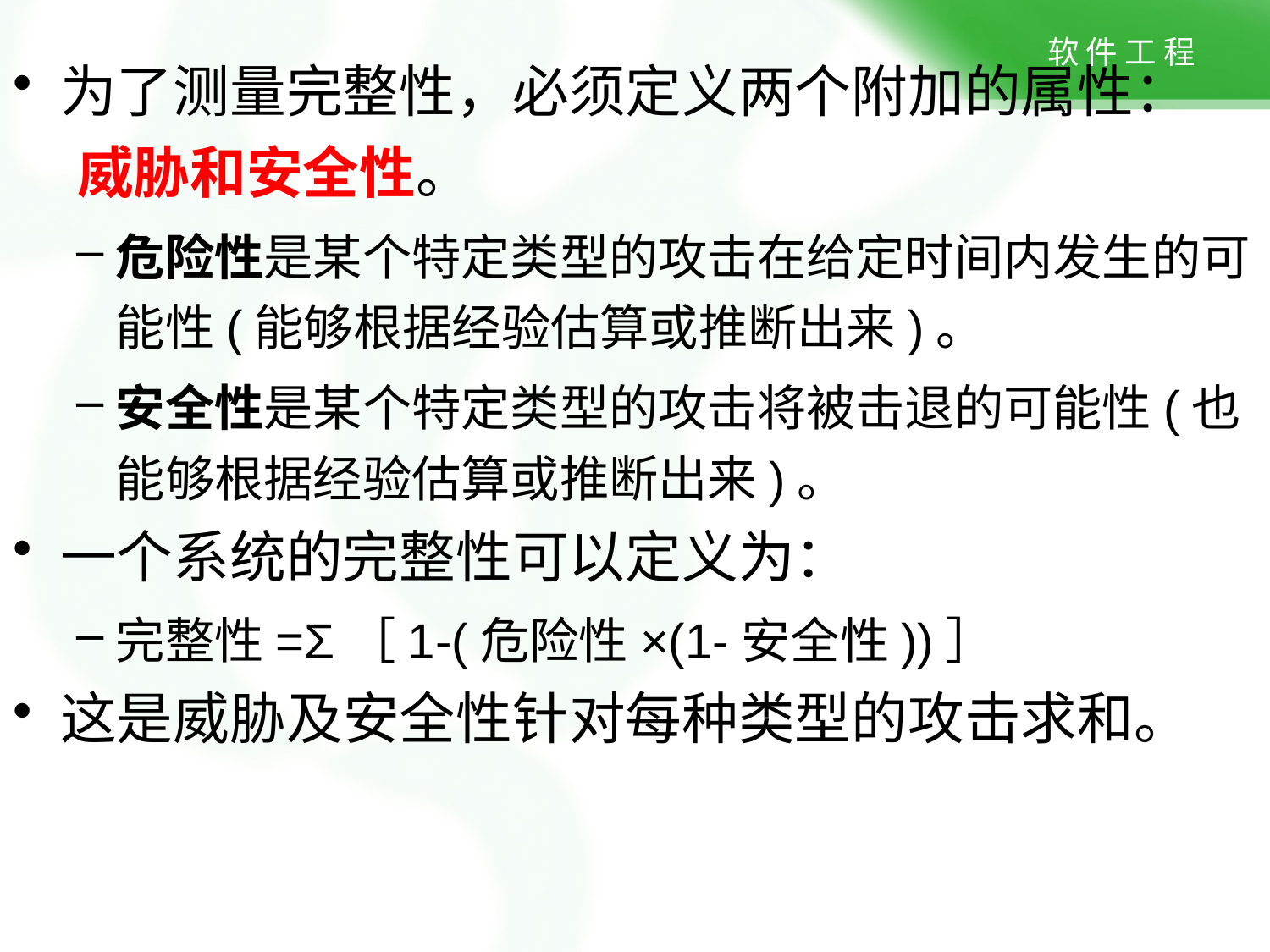

为了测量完整性，必须定义两个附加的属性：
    威胁和安全性。
危险性是某个特定类型的攻击在给定时间内发生的可能性(能够根据经验估算或推断出来)。
安全性是某个特定类型的攻击将被击退的可能性(也能够根据经验估算或推断出来)。
一个系统的完整性可以定义为：
完整性=Σ［1-(危险性×(1-安全性))］
这是威胁及安全性针对每种类型的攻击求和。